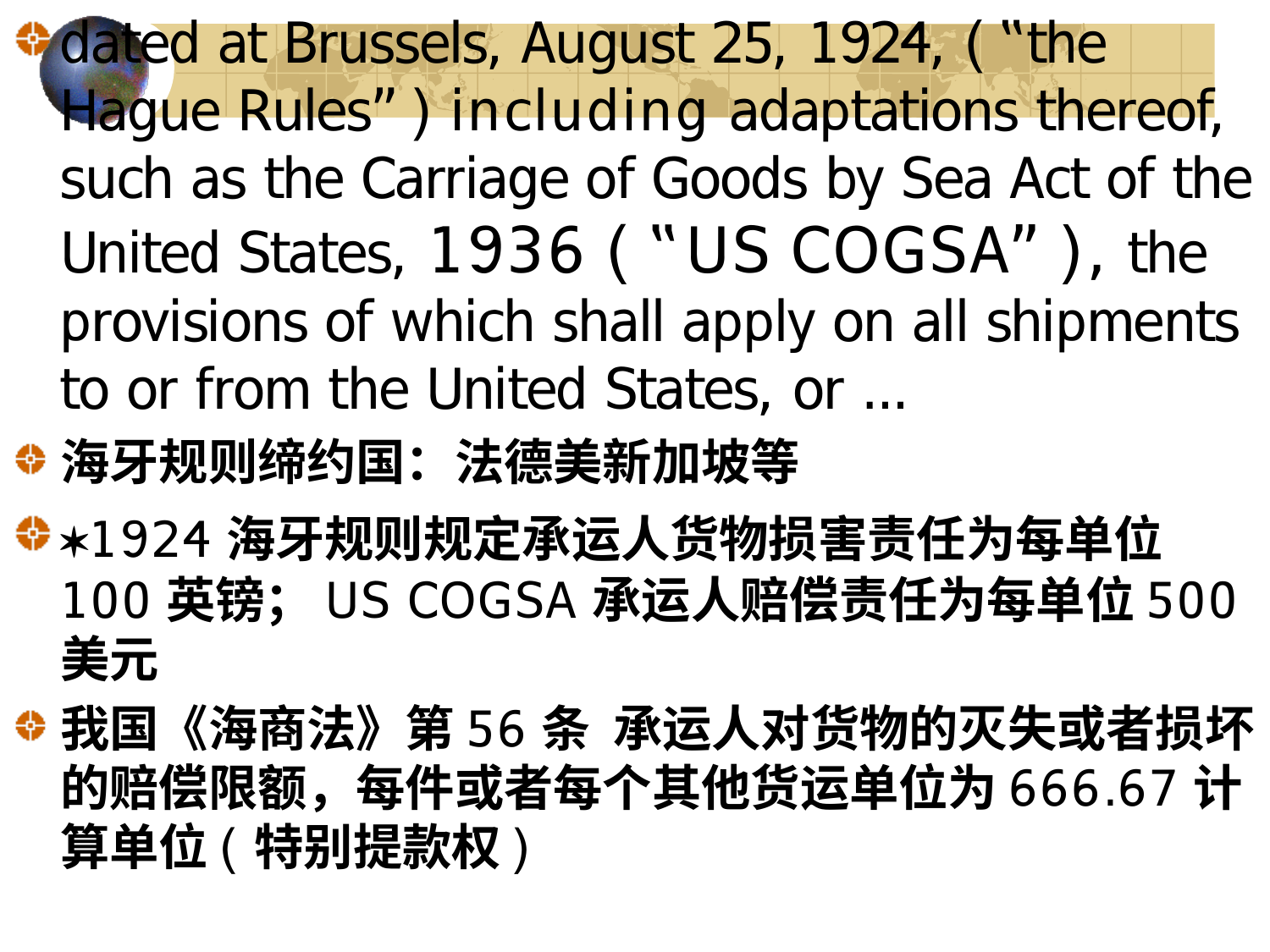

dated at Brussels, August 25, 1924, ( “the Hague Rules” ) including adaptations thereof, such as the Carriage of Goods by Sea Act of the United States, 1936 ( “US COGSA” ), the provisions of which shall apply on all shipments to or from the United States, or …
海牙规则缔约国：法德美新加坡等
∗1924海牙规则规定承运人货物损害责任为每单位100英镑；US COGSA承运人赔偿责任为每单位500美元
我国《海商法》第56条  承运人对货物的灭失或者损坏的赔偿限额，每件或者每个其他货运单位为666.67计算单位(特别提款权)